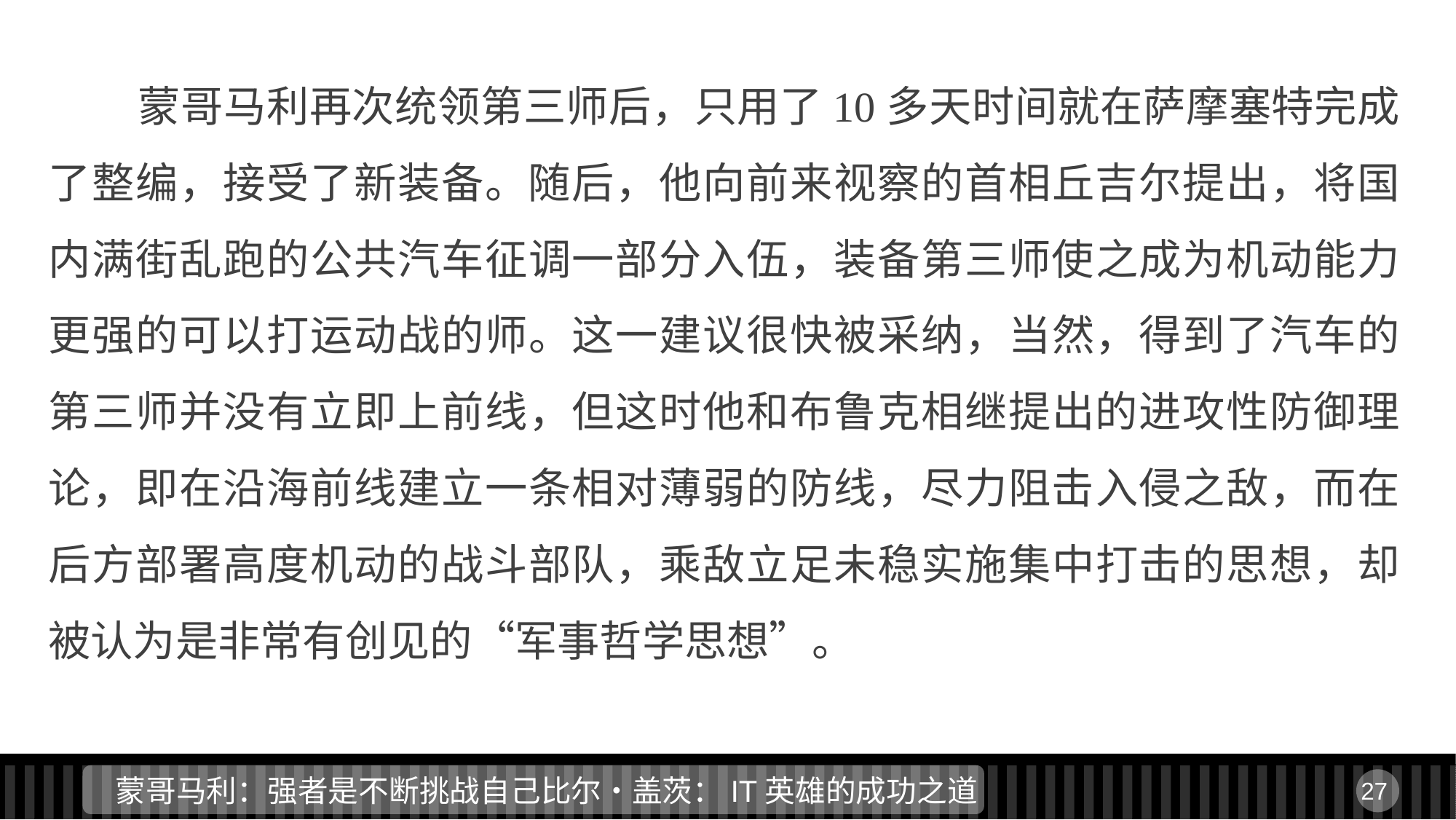

蒙哥马利再次统领第三师后，只用了10多天时间就在萨摩塞特完成了整编，接受了新装备。随后，他向前来视察的首相丘吉尔提出，将国内满街乱跑的公共汽车征调一部分入伍，装备第三师使之成为机动能力更强的可以打运动战的师。这一建议很快被采纳，当然，得到了汽车的第三师并没有立即上前线，但这时他和布鲁克相继提出的进攻性防御理论，即在沿海前线建立一条相对薄弱的防线，尽力阻击入侵之敌，而在后方部署高度机动的战斗部队，乘敌立足未稳实施集中打击的思想，却被认为是非常有创见的“军事哲学思想”。